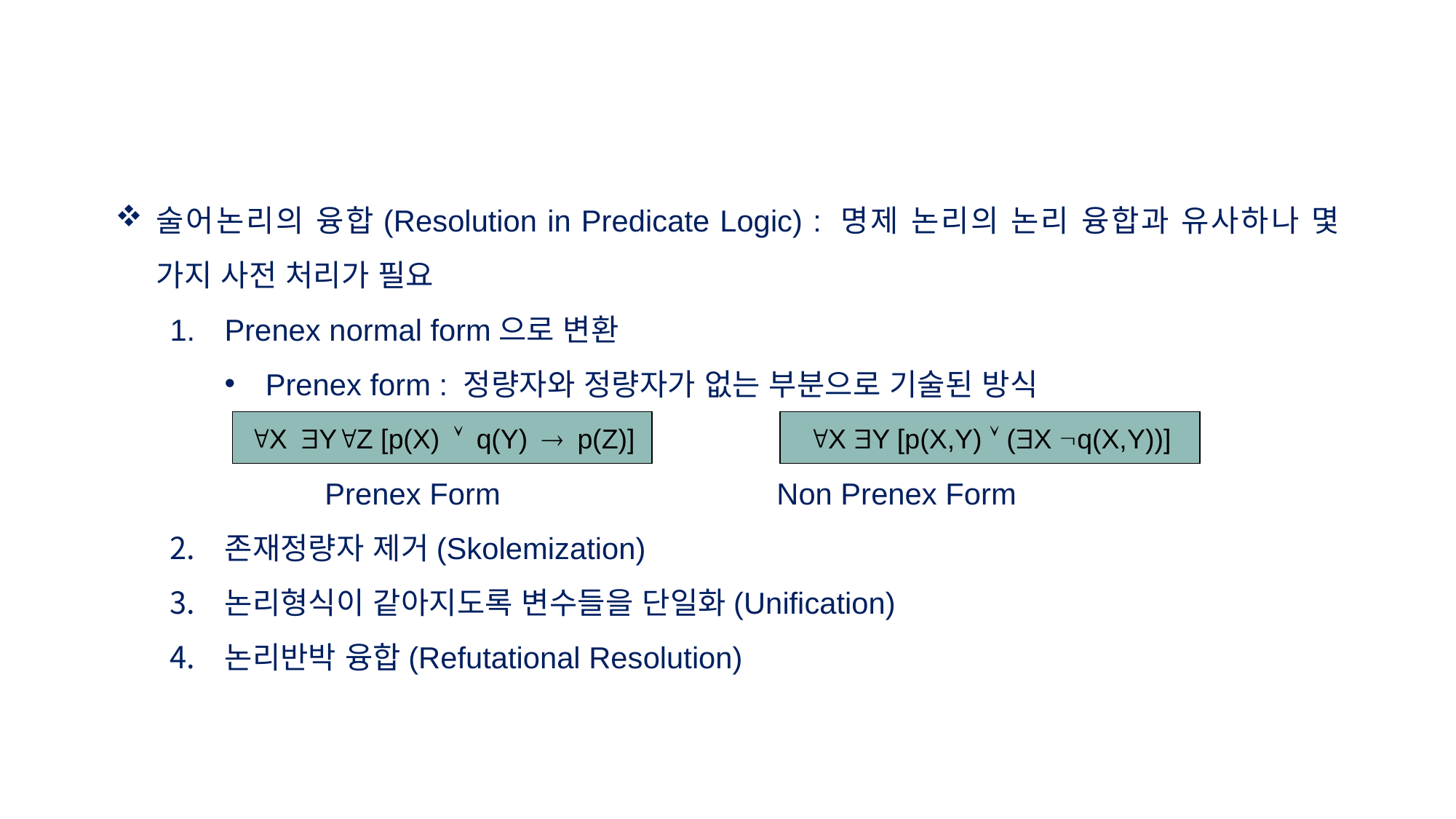

술어논리의 융합(Resolution in Predicate Logic) : 명제 논리의 논리 융합과 유사하나 몇 가지 사전 처리가 필요
Prenex normal form으로 변환
Prenex form : 정량자와 정량자가 없는 부분으로 기술된 방식

            Prenex Form                                 Non Prenex Form
존재정량자 제거(Skolemization)
논리형식이 같아지도록 변수들을 단일화(Unification)
논리반박 융합(Refutational Resolution)
∀X ∃Y∀Z [p(X) ∨ q(Y) → p(Z)]
∀X ∃Y [p(X,Y) ∨ (∃X ¬q(X,Y))]